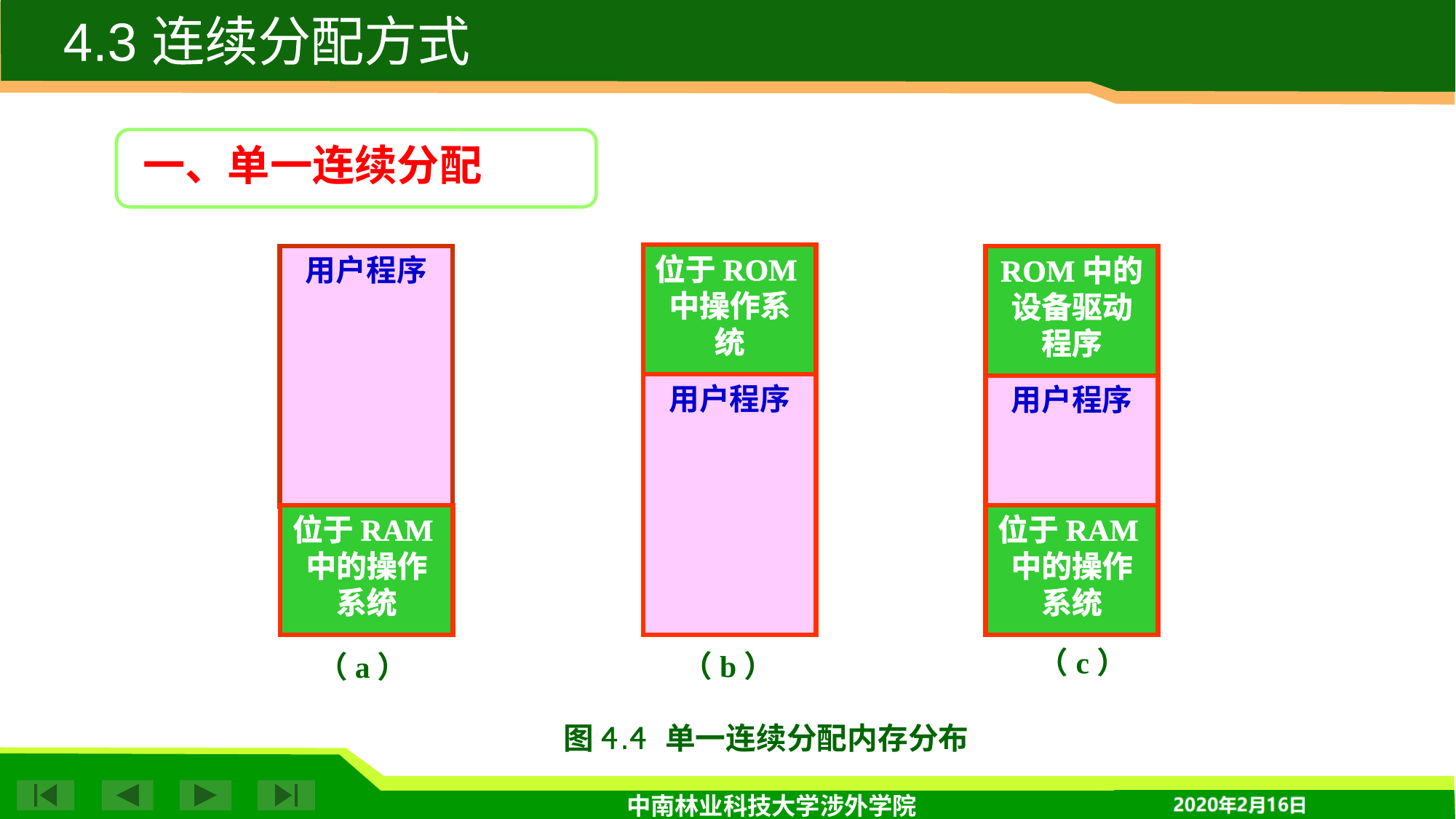

4.3 连续分配方式

一、单一连续分配
位于ROM中操作系统
用户程序
ROM中的设备驱动程序
用户程序
用户程序
位于RAM中的操作系统
位于RAM中的操作系统
（c）
（b）
（a）
图4.4 单一连续分配内存分布